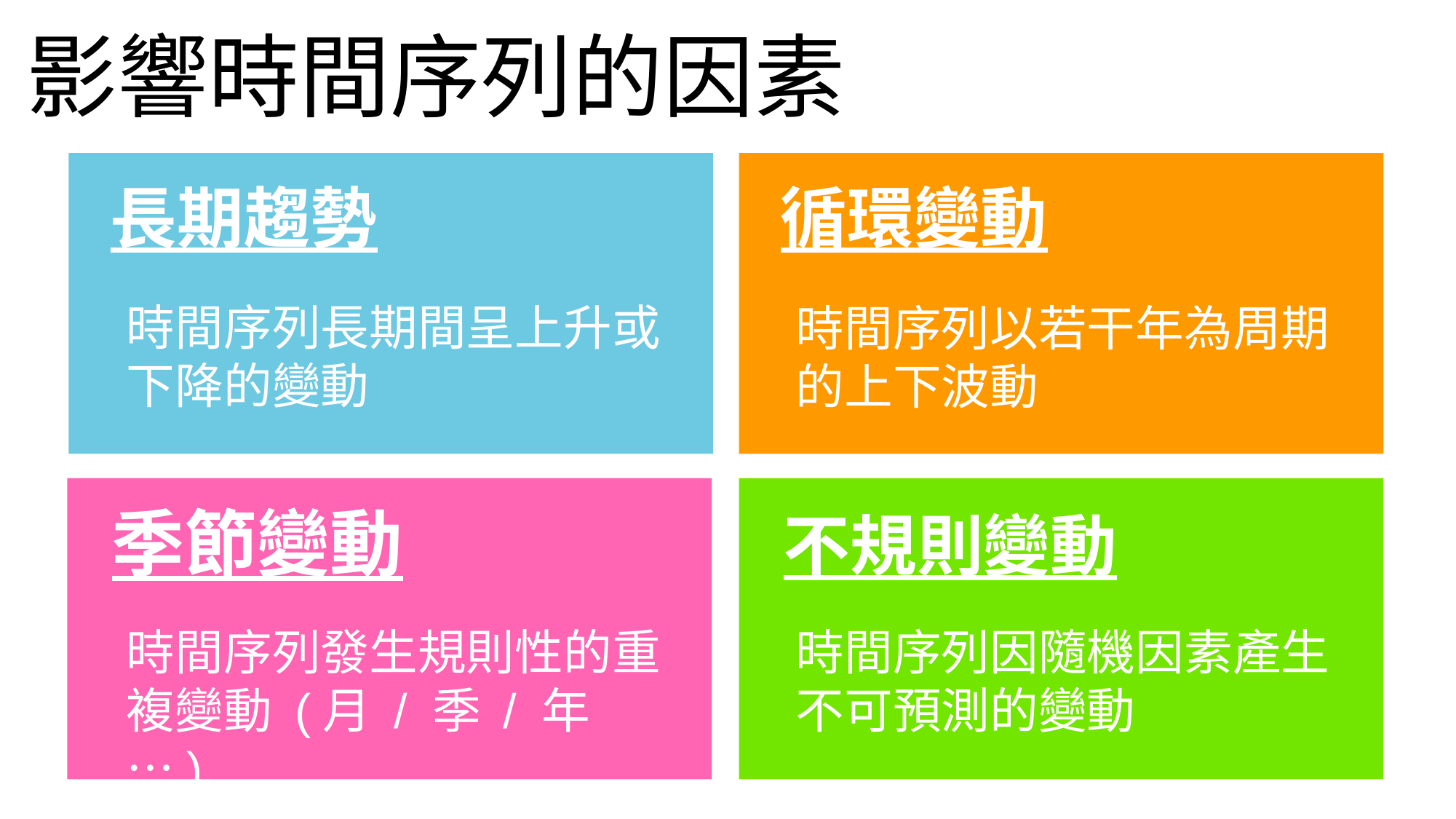

影響時間序列的因素
 長期趨勢

 循環變動

時間序列長期間呈上升或下降的變動
時間序列以若干年為周期的上下波動
 季節變動

 不規則變動

時間序列發生規則性的重複變動 (月 / 季 / 年…)
時間序列因隨機因素產生不可預測的變動